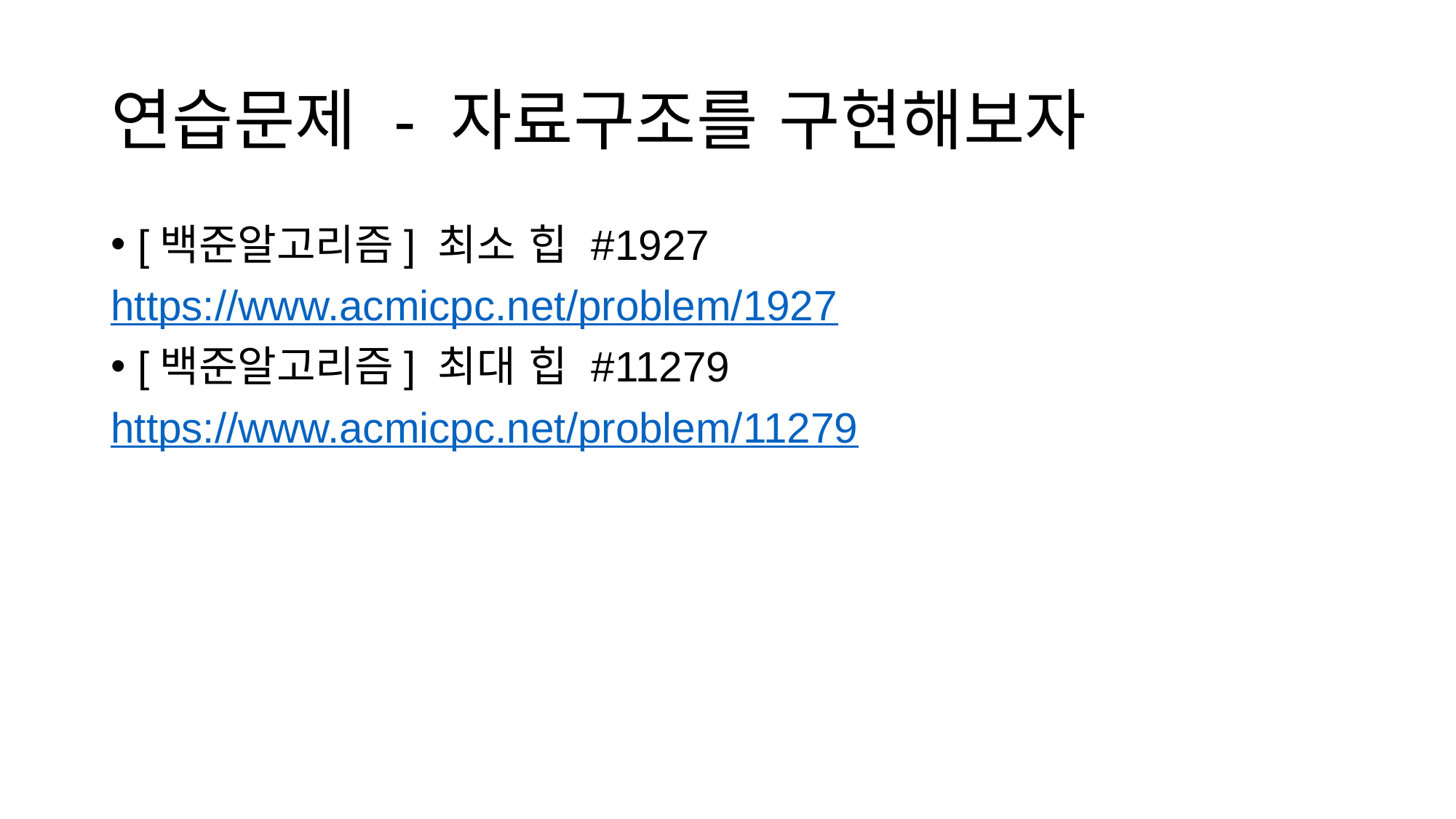

연습문제 - 자료구조를 구현해보자
[백준알고리즘] 최소 힙 #1927
https://www.acmicpc.net/problem/1927
[백준알고리즘] 최대 힙 #11279
https://www.acmicpc.net/problem/11279